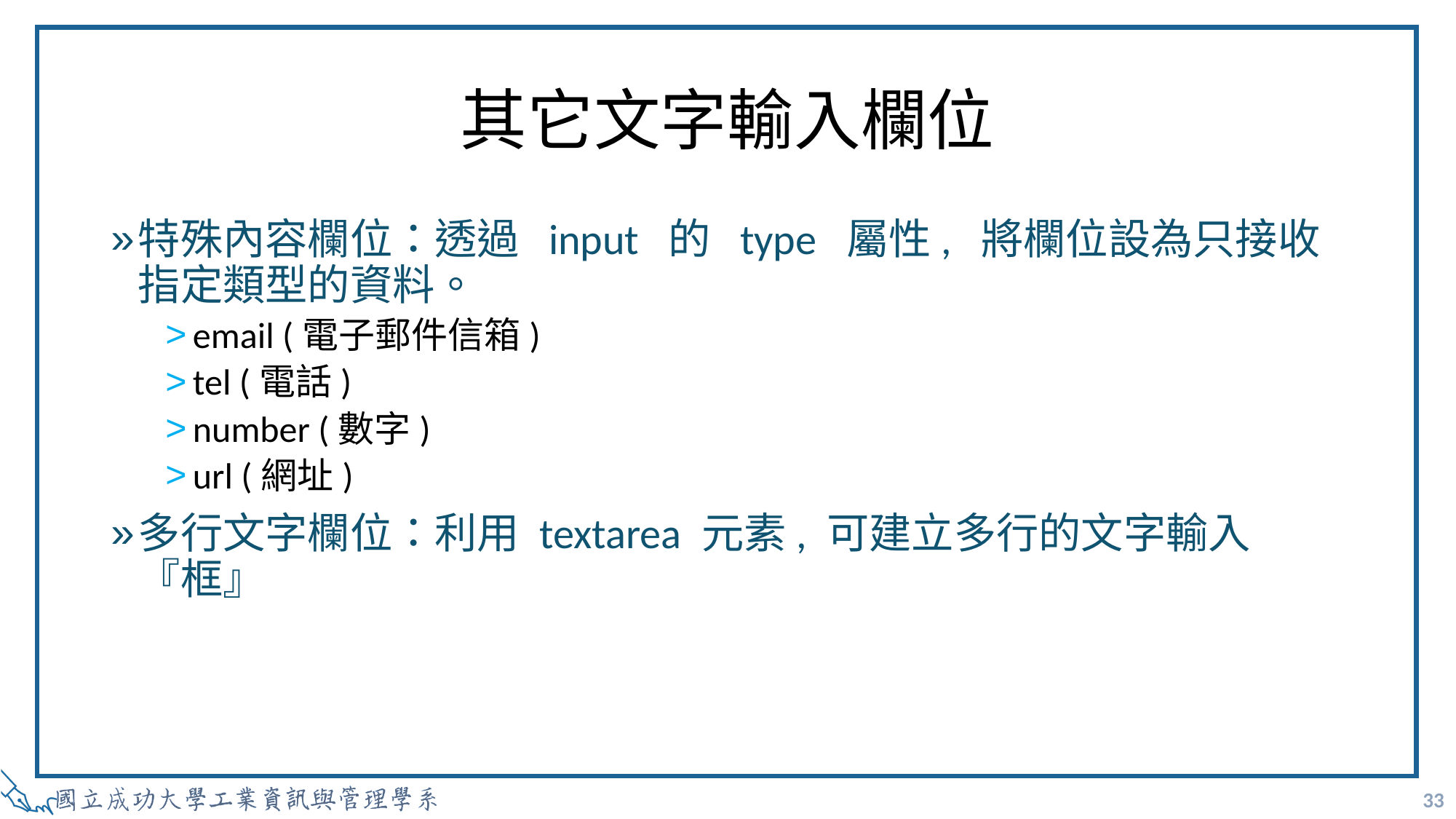

# 其它文字輸入欄位
特殊內容欄位：透過  input  的  type  屬性,  將欄位設為只接收指定類型的資料。
email (電子郵件信箱)
tel (電話)
number (數字)
url (網址)
多行文字欄位：利用 textarea 元素, 可建立多行的文字輸入『框』
33